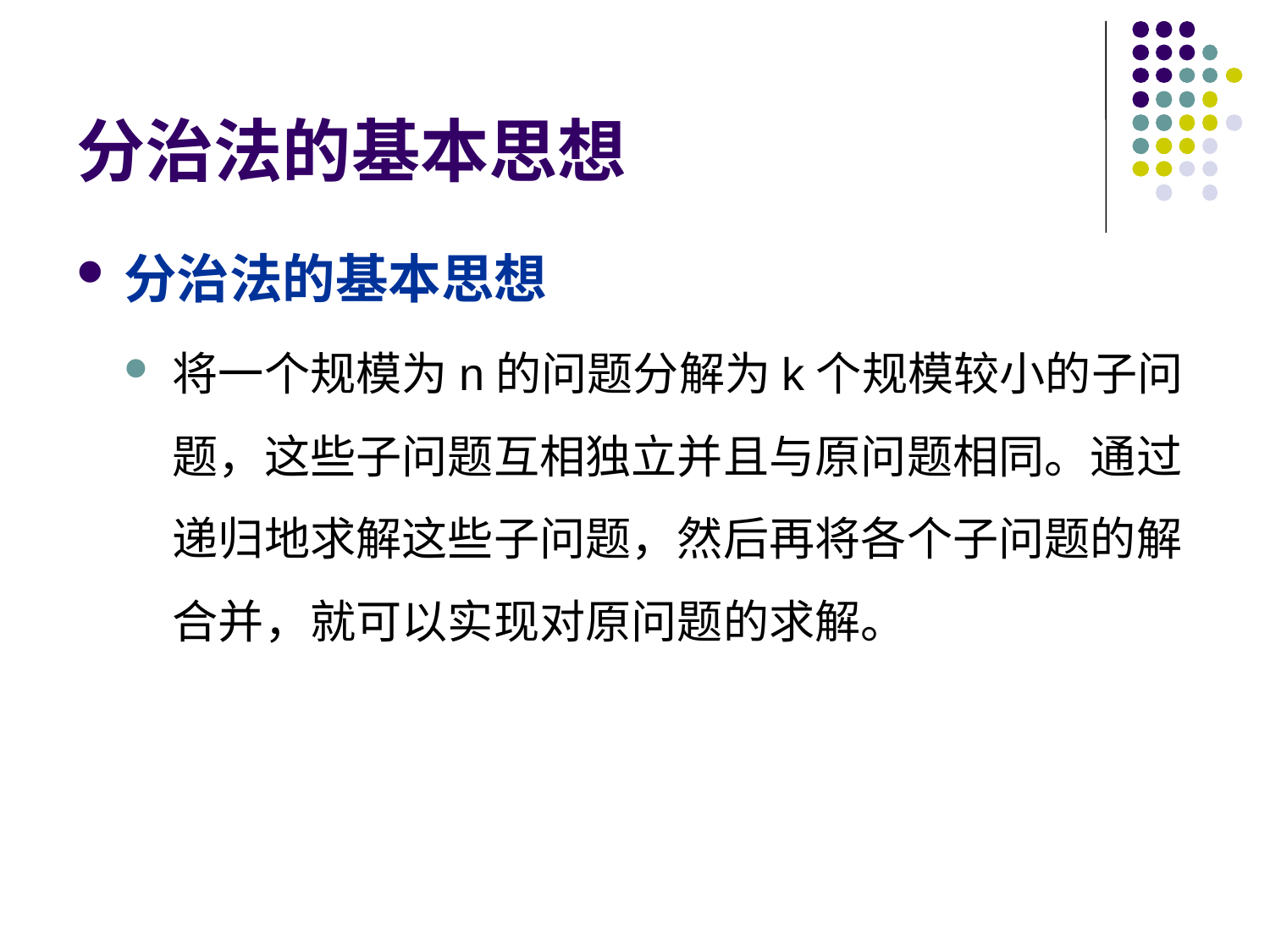

# 分治法的基本思想
分治法的基本思想
将一个规模为n的问题分解为k个规模较小的子问题，这些子问题互相独立并且与原问题相同。通过递归地求解这些子问题，然后再将各个子问题的解合并，就可以实现对原问题的求解。